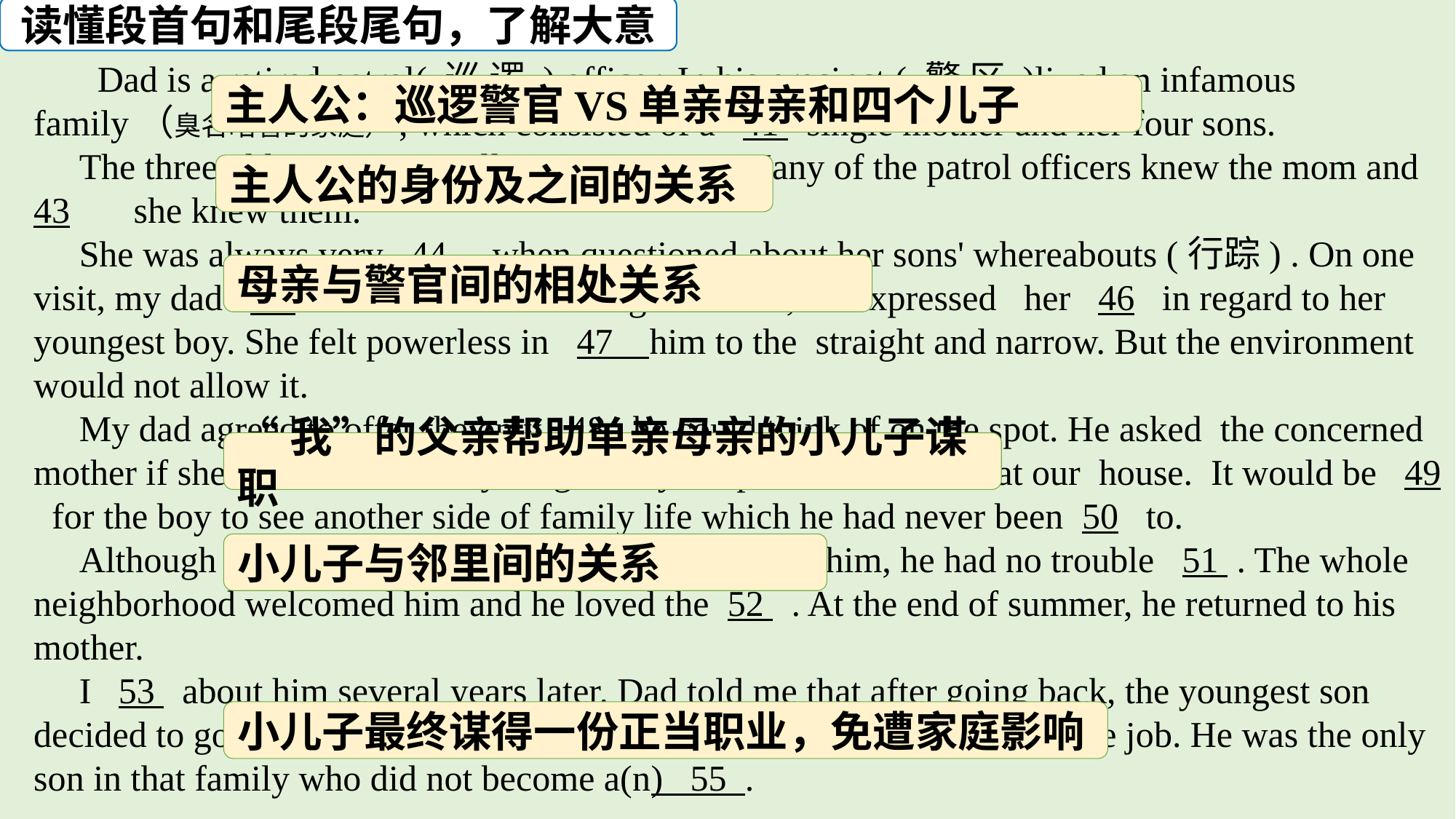

读懂段首句和尾段尾句，了解大意
       Dad is a retired patrol( 巡 逻 ) officer. In his precinct ( 警 区 )lived an infamous family（臭名昭著的家庭）, which consisted of a   41   single mother and her four sons.
     The three older sons were all    42   in crime. Many of the patrol officers knew the mom and  43       she knew them.
     She was always very   44     when questioned about her sons' whereabouts (行踪) . On one visit, my dad   45   a conversation. During their talk,she expressed   her   46   in regard to her youngest boy. She felt powerless in   47    him to the  straight and narrow. But the environment would not allow it.
     My dad agreed to offer the only   48   he could think of on the spot. He asked  the concerned mother if she would allow her youngest boy to spend the summer at our  house.  It would be   49   for the boy to see another side of family life which he had never been  50   to.
     Although we must have seemed very unfamiliar to him, he had no trouble   51  . The whole neighborhood welcomed him and he loved the  52   . At the end of summer, he returned to his mother.
     I   53   about him several years later. Dad told me that after going back, the youngest son decided to go to night school for accounting. He eventually  54   an  office job. He was the only son in that family who did not become a(n)   55  .
主人公：巡逻警官VS单亲母亲和四个儿子
主人公的身份及之间的关系
母亲与警官间的相处关系
“我”的父亲帮助单亲母亲的小儿子谋职
小儿子与邻里间的关系
小儿子最终谋得一份正当职业，免遭家庭影响